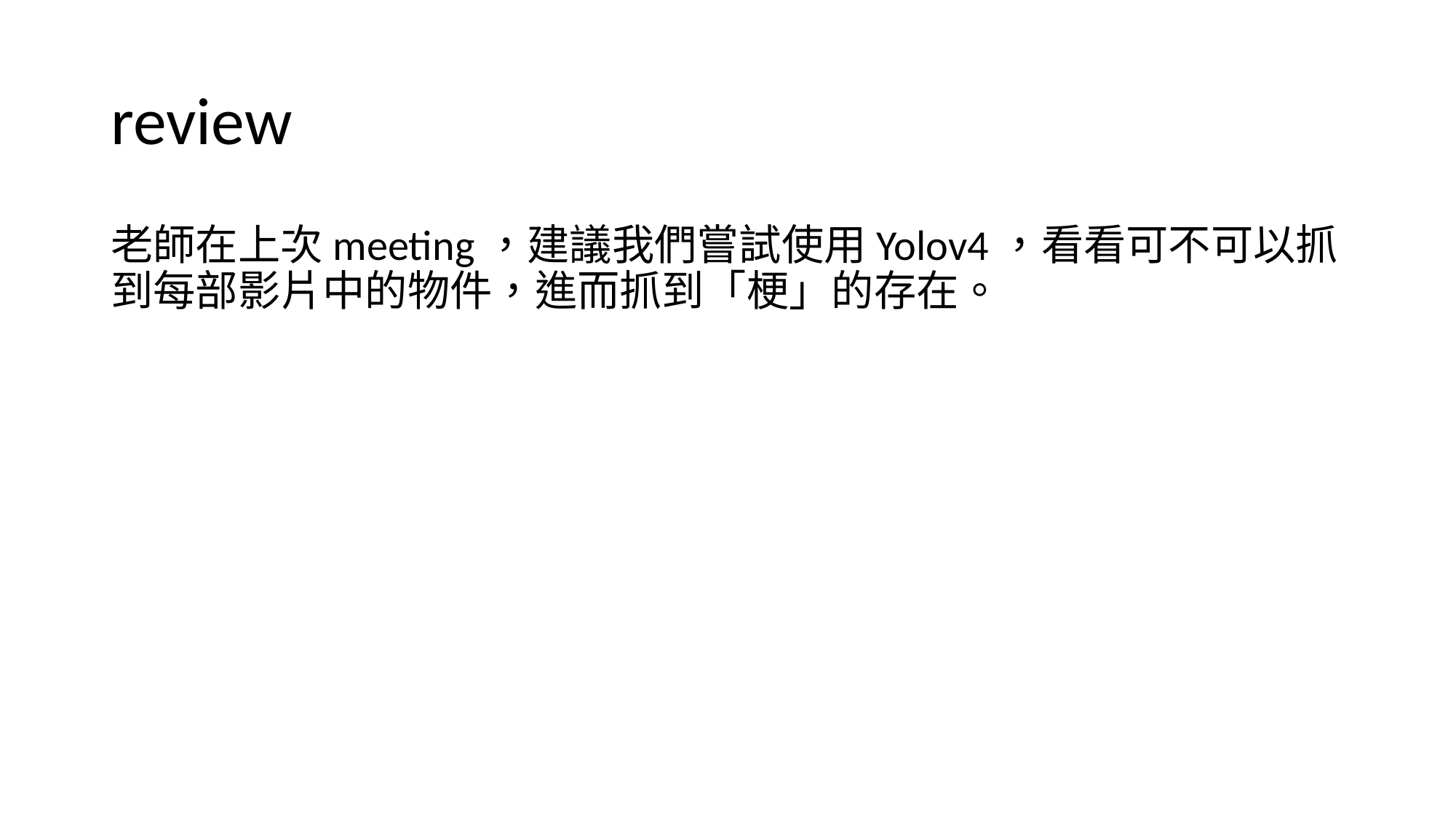

# review
老師在上次meeting，建議我們嘗試使用Yolov4，看看可不可以抓到每部影片中的物件，進而抓到「梗」的存在。